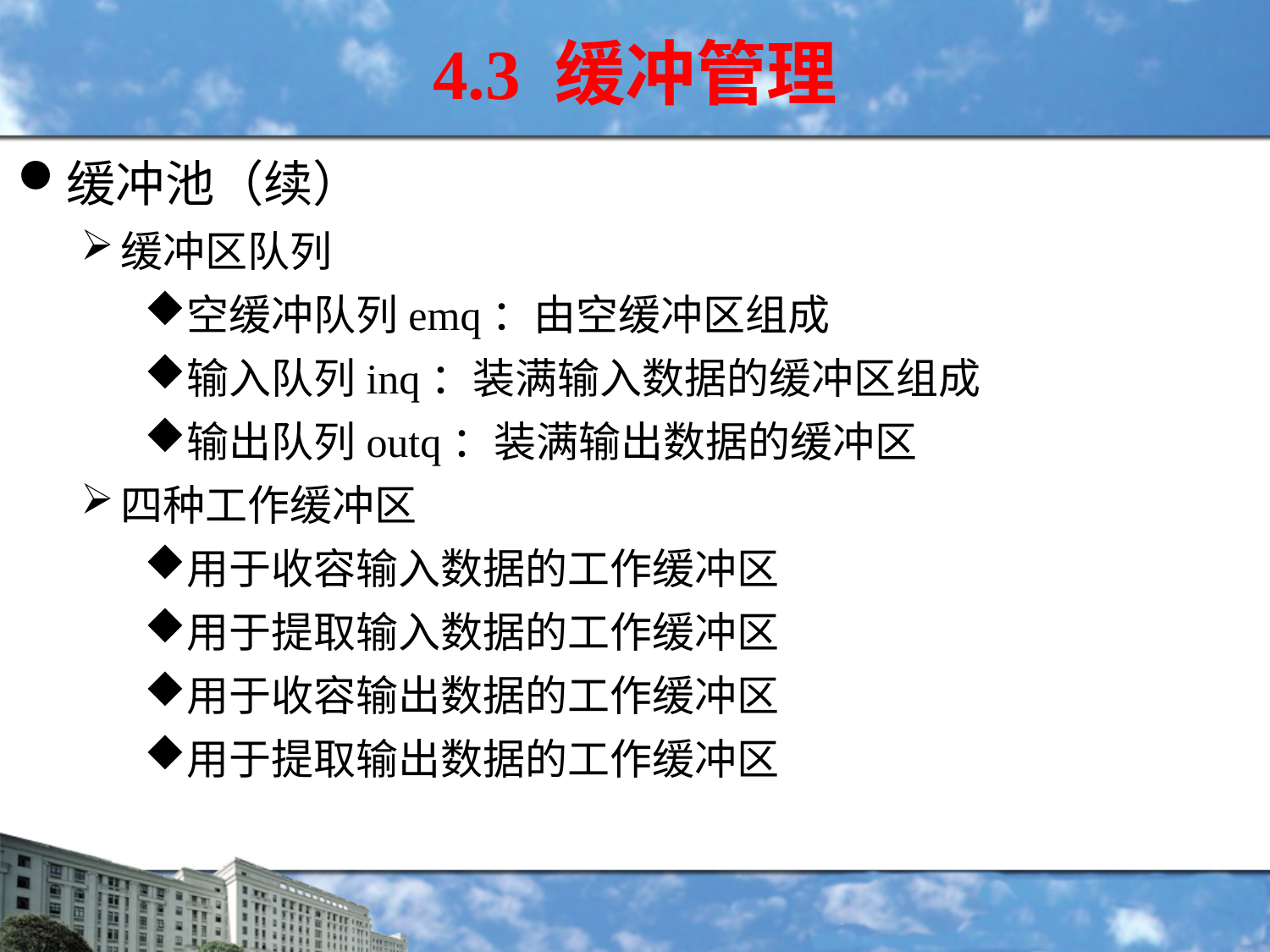

4.3 缓冲管理
缓冲池（续）
缓冲区队列
空缓冲队列emq：由空缓冲区组成
输入队列inq：装满输入数据的缓冲区组成
输出队列outq：装满输出数据的缓冲区
四种工作缓冲区
用于收容输入数据的工作缓冲区
用于提取输入数据的工作缓冲区
用于收容输出数据的工作缓冲区
用于提取输出数据的工作缓冲区